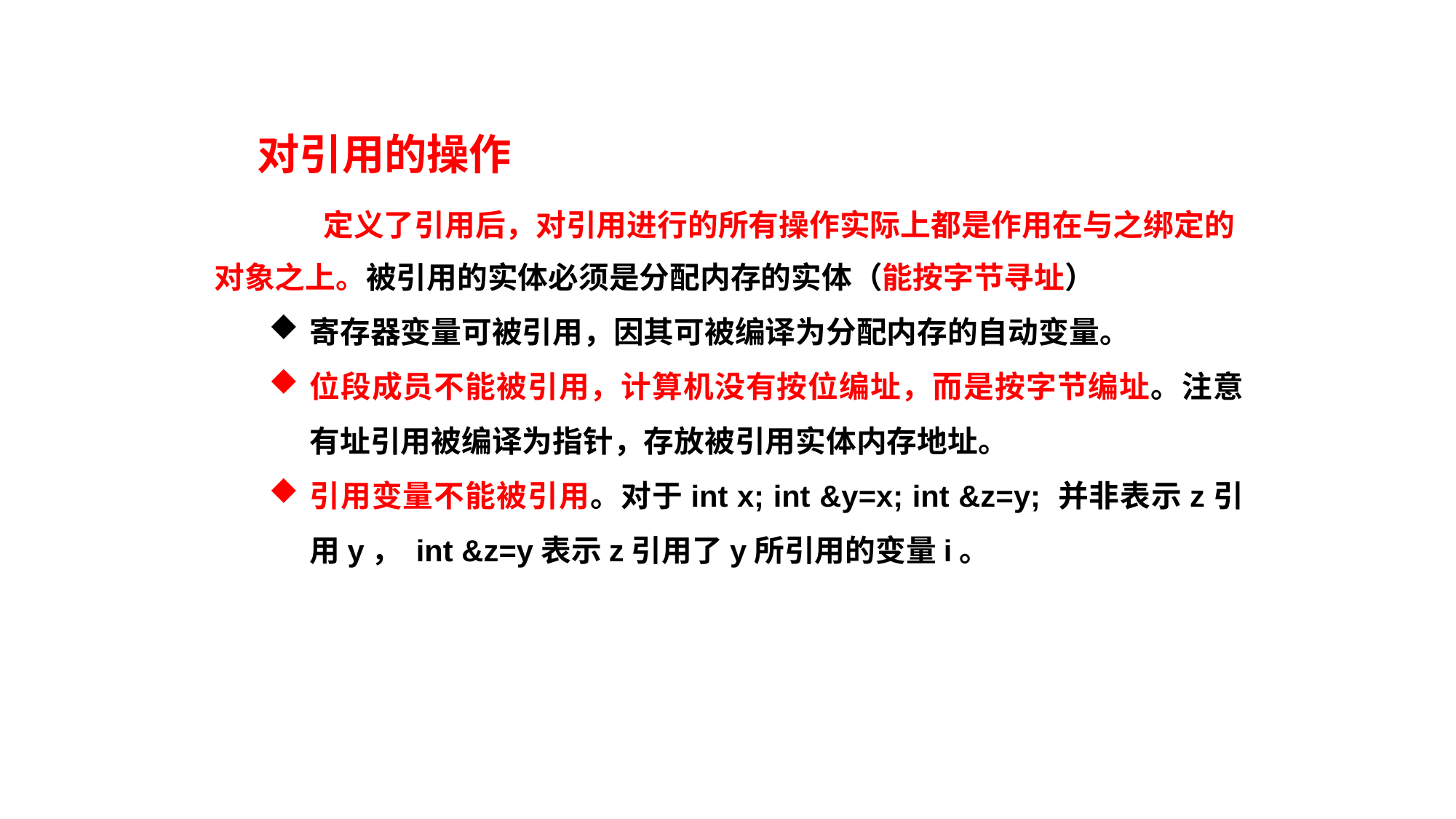

对引用的操作
	定义了引用后，对引用进行的所有操作实际上都是作用在与之绑定的对象之上。被引用的实体必须是分配内存的实体（能按字节寻址）
寄存器变量可被引用，因其可被编译为分配内存的自动变量。
位段成员不能被引用，计算机没有按位编址，而是按字节编址。注意有址引用被编译为指针，存放被引用实体内存地址。
引用变量不能被引用。对于int x; int &y=x; int &z=y; 并非表示z引用y， int &z=y表示z引用了y所引用的变量i。